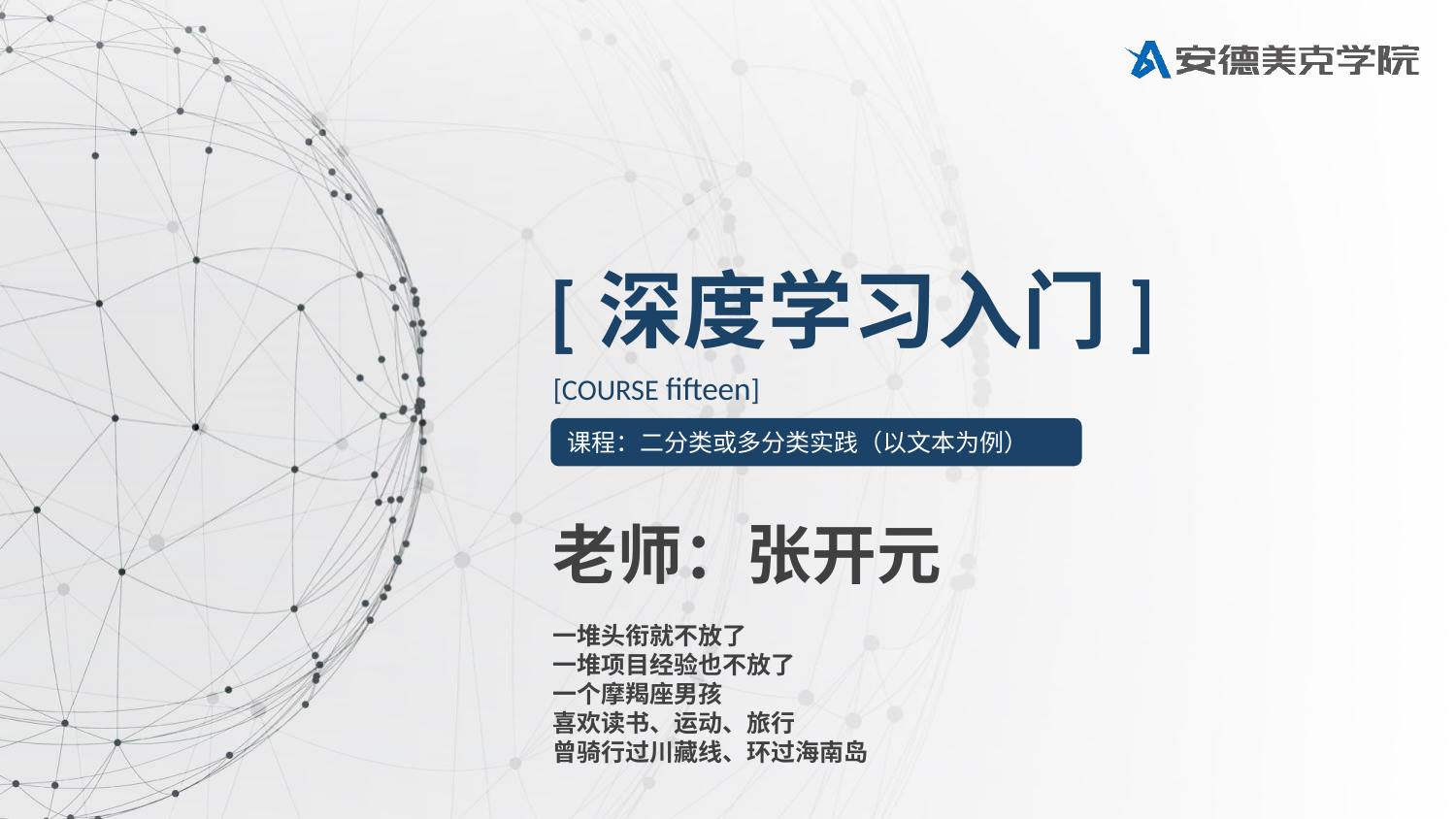

[深度学习入门]
[COURSE fifteen]
课程：二分类或多分类实践（以文本为例）
老师：张开元

一堆头衔就不放了
一堆项目经验也不放了
一个摩羯座男孩
喜欢读书、运动、旅行
曾骑行过川藏线、环过海南岛